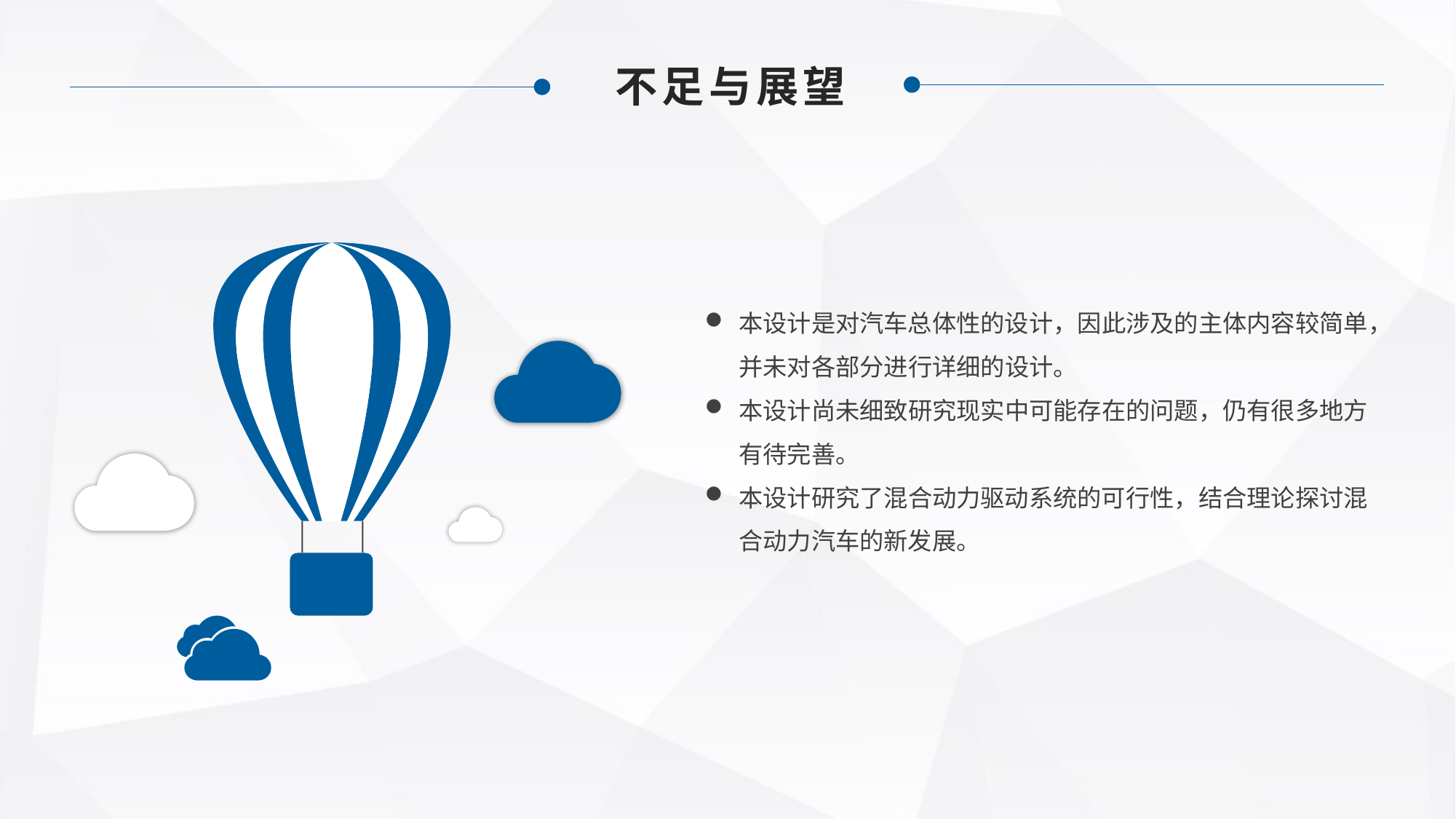

不足与展望

本设计是对汽车总体性的设计，因此涉及的主体内容较简单，并未对各部分进行详细的设计。
本设计尚未细致研究现实中可能存在的问题，仍有很多地方有待完善。
本设计研究了混合动力驱动系统的可行性，结合理论探讨混合动力汽车的新发展。